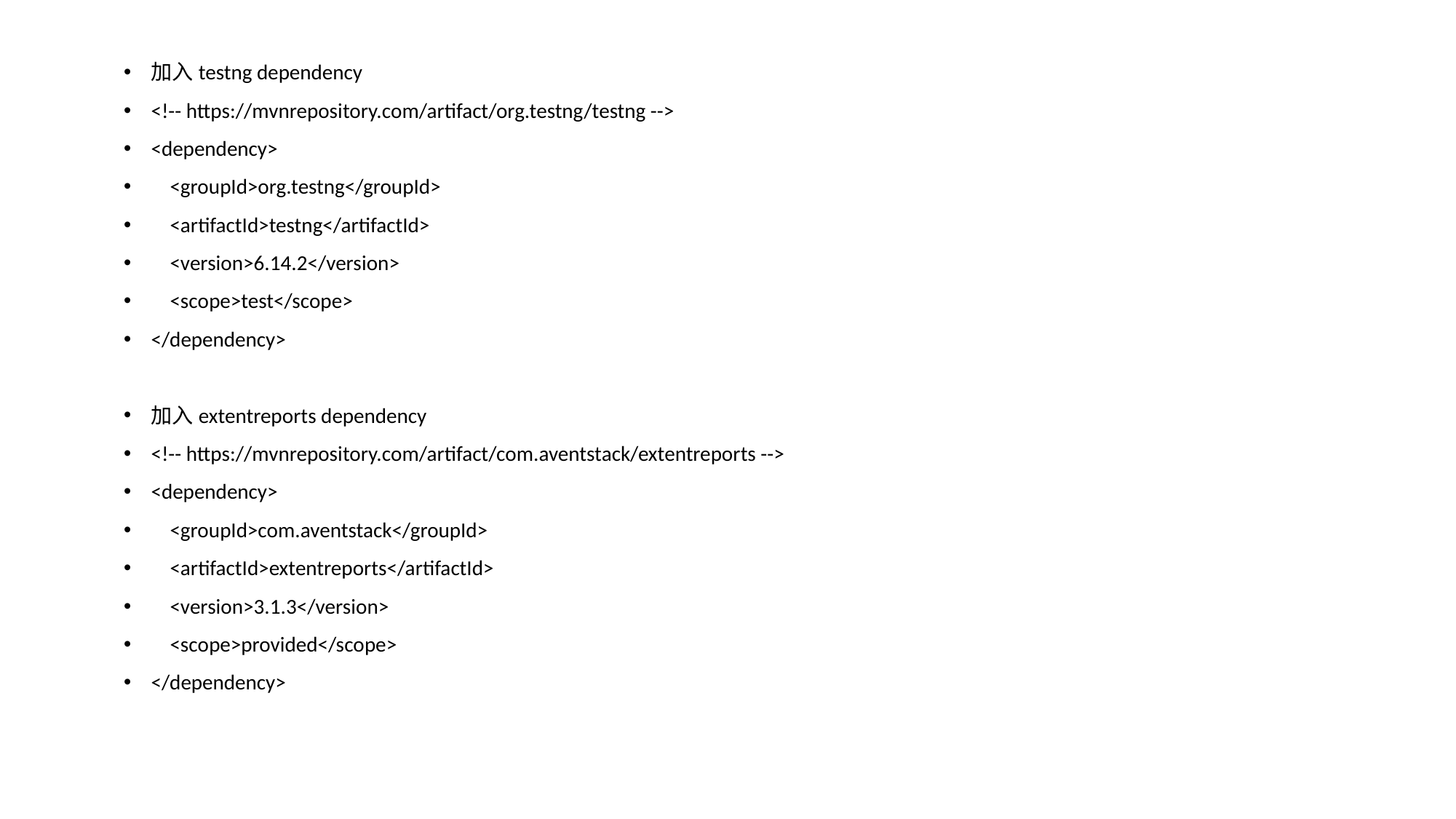

加入testng dependency
<!-- https://mvnrepository.com/artifact/org.testng/testng -->
<dependency>
    <groupId>org.testng</groupId>
    <artifactId>testng</artifactId>
    <version>6.14.2</version>
    <scope>test</scope>
</dependency>

加入extentreports dependency
<!-- https://mvnrepository.com/artifact/com.aventstack/extentreports -->
<dependency>
    <groupId>com.aventstack</groupId>
    <artifactId>extentreports</artifactId>
    <version>3.1.3</version>
    <scope>provided</scope>
</dependency>